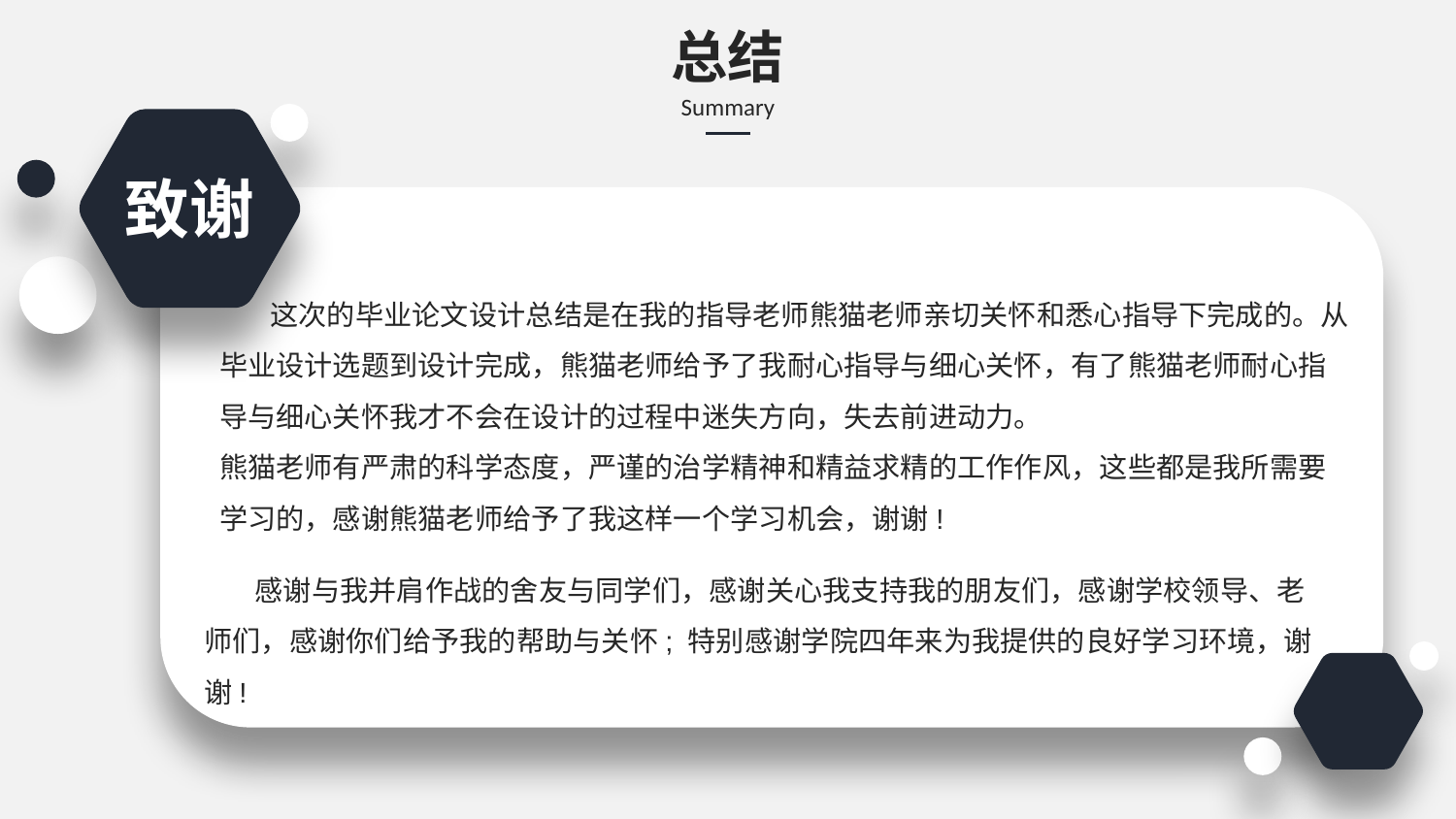

总结
Summary

致谢

       这次的毕业论文设计总结是在我的指导老师熊猫老师亲切关怀和悉心指导下完成的。从毕业设计选题到设计完成，熊猫老师给予了我耐心指导与细心关怀，有了熊猫老师耐心指导与细心关怀我才不会在设计的过程中迷失方向，失去前进动力。
熊猫老师有严肃的科学态度，严谨的治学精神和精益求精的工作作风，这些都是我所需要学习的，感谢熊猫老师给予了我这样一个学习机会，谢谢!
       感谢与我并肩作战的舍友与同学们，感谢关心我支持我的朋友们，感谢学校领导、老师们，感谢你们给予我的帮助与关怀; 特别感谢学院四年来为我提供的良好学习环境，谢谢!